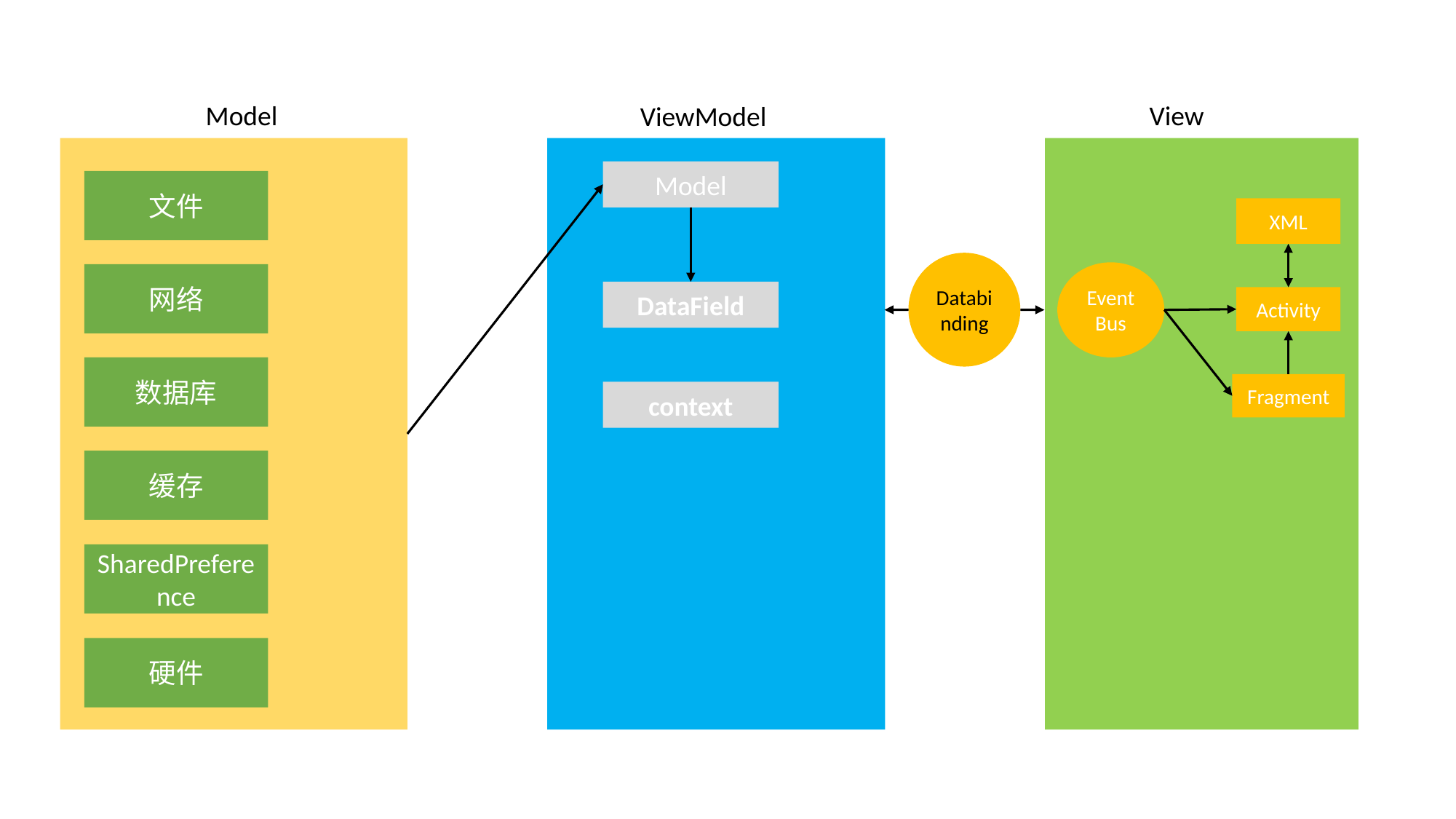

Model
View
ViewModel

Model
文件
XML
Databinding
EventBus
网络
DataField
Activity
数据库
Fragment
context
缓存
SharedPreference
硬件